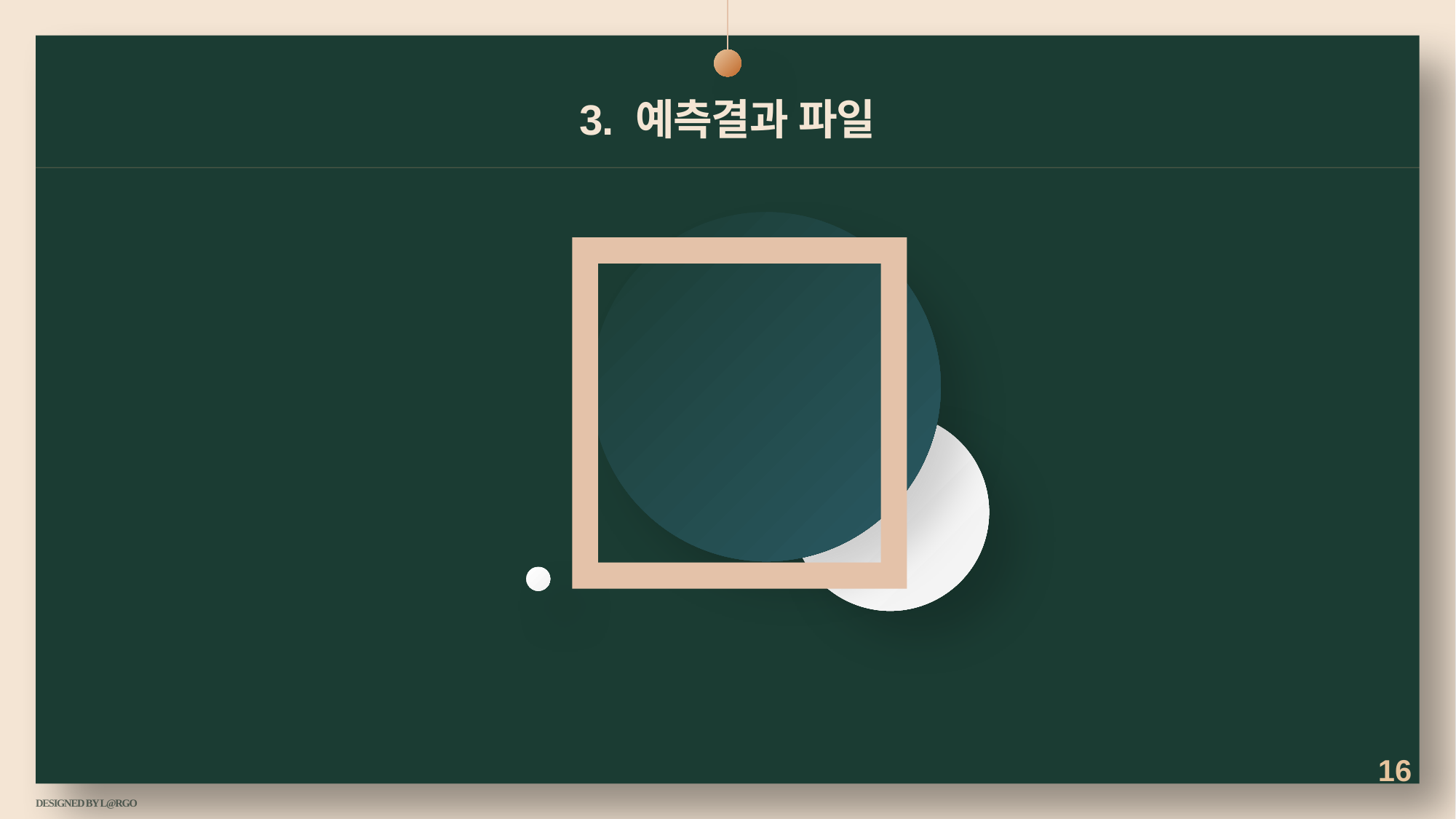

# 3. 예측결과 파일

I love you the more in that I believe you had liked me
for my own sake and for nothing else.

John Keats
16
DESIGNED BY L@RGO